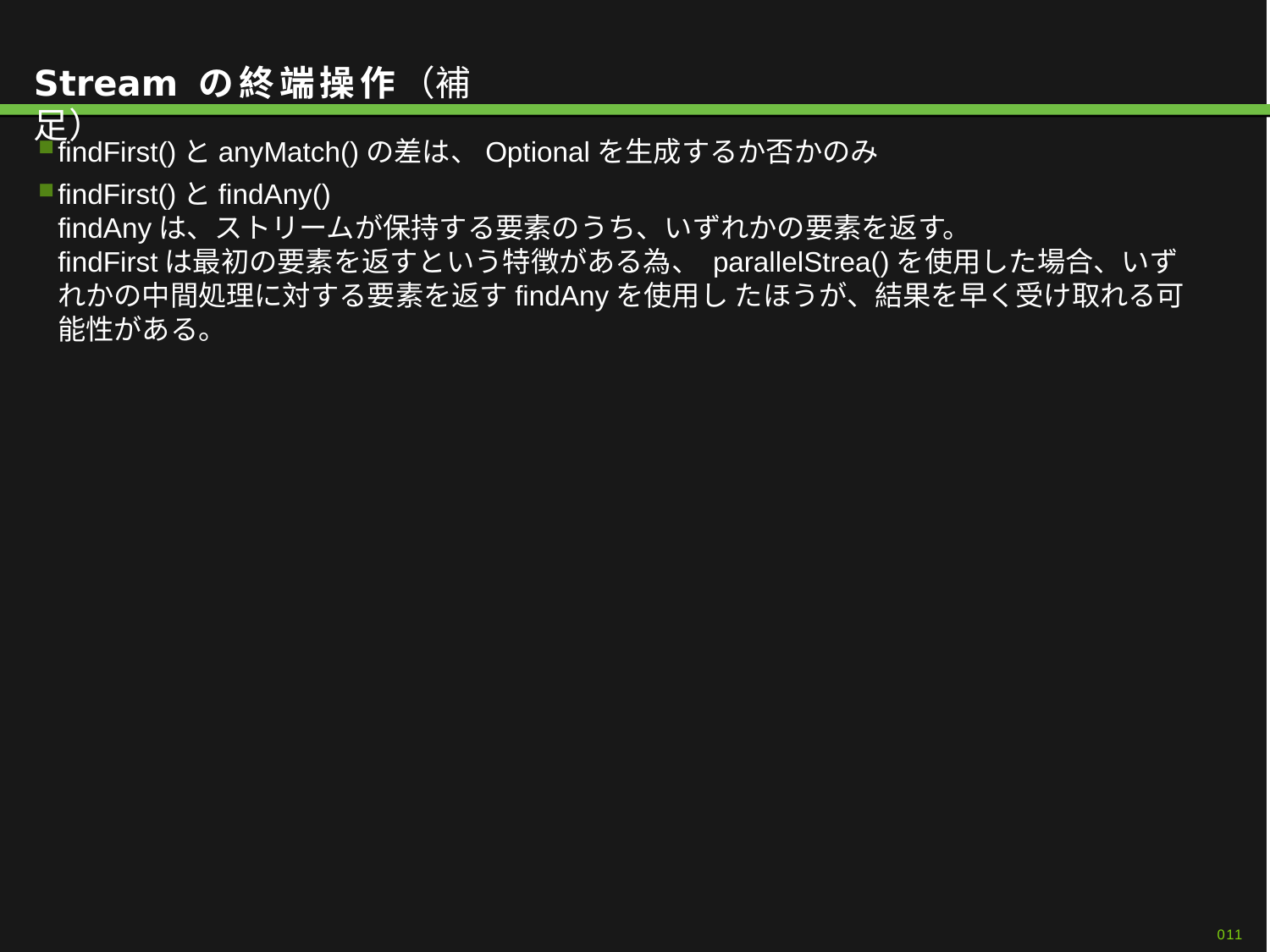

# Stream の終端操作（補足）

findFirst()とanyMatch()の差は、Optionalを生成するか否かのみ
findFirst()とfindAny()
findAnyは、ストリームが保持する要素のうち、いずれかの要素を返す。
findFirstは最初の要素を返すという特徴がある為、 parallelStrea()を使用した場合、いずれかの中間処理に対する要素を返すfindAnyを使用し たほうが、結果を早く受け取れる可能性がある。
011